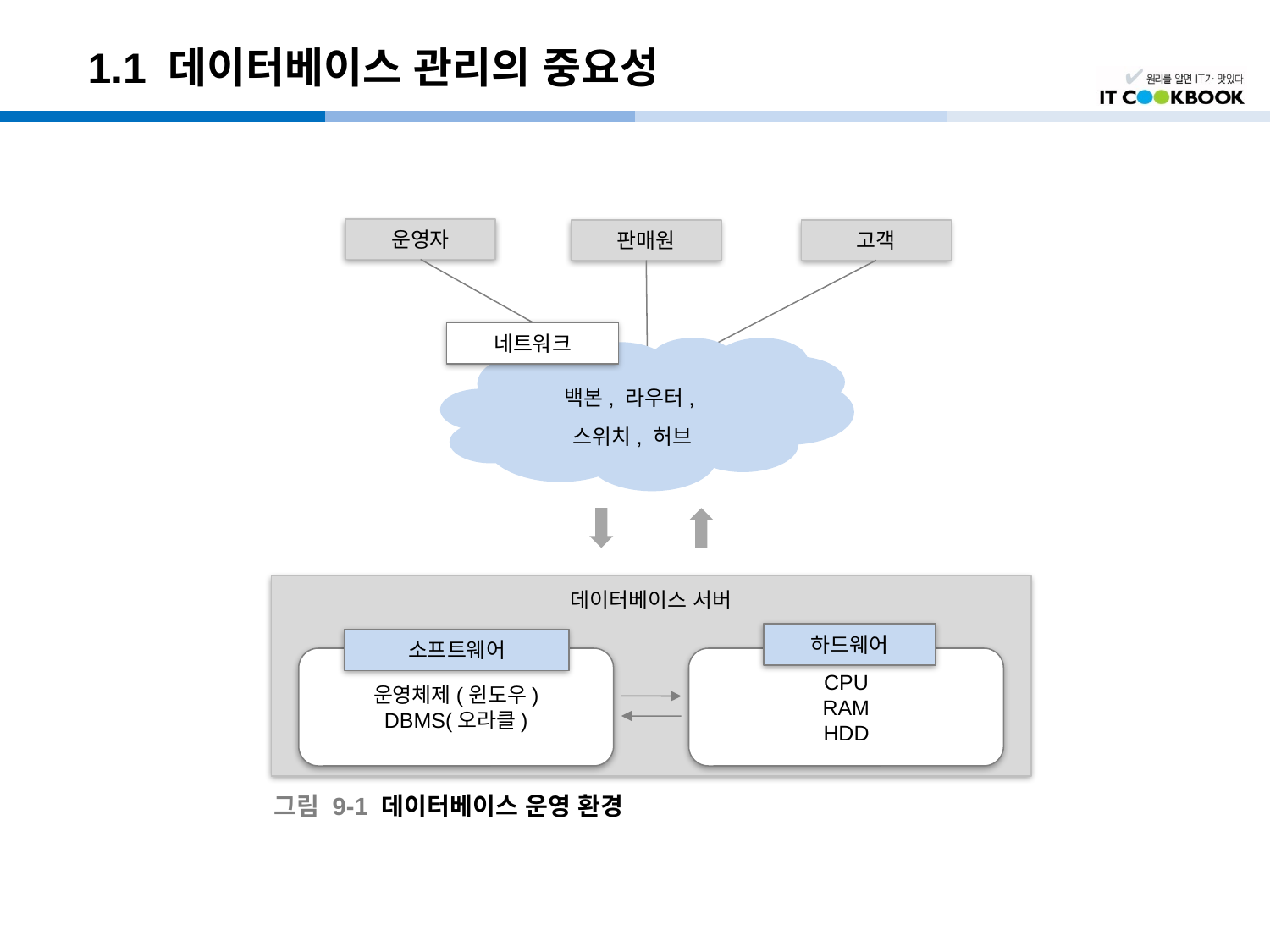

# 1.1 데이터베이스 관리의 중요성

운영자
판매원
고객
네트워크
백본, 라우터,
스위치, 허브

데이터베이스 서버

하드웨어
소프트웨어
운영체제(윈도우)
DBMS(오라클)
CPU
RAM
HDD
그림 9-1 데이터베이스 운영 환경